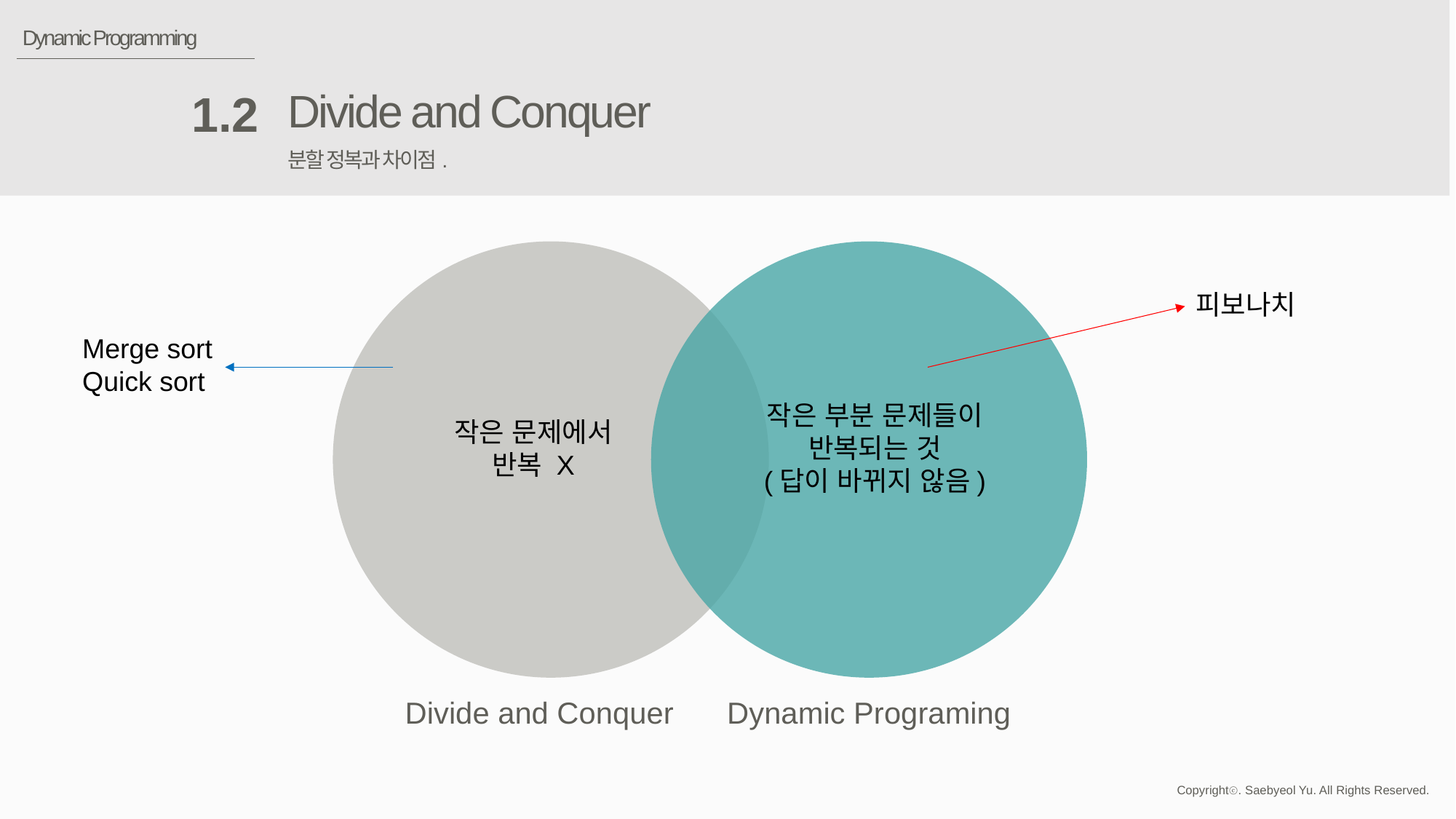

Dynamic Programming
Divide and Conquer
1.2
분할 정복과 차이점.

피보나치
Merge sort
Quick sort
작은 부분 문제들이 반복되는 것
(답이 바뀌지 않음)
작은 문제에서 반복 X
Divide and Conquer
Dynamic Programing